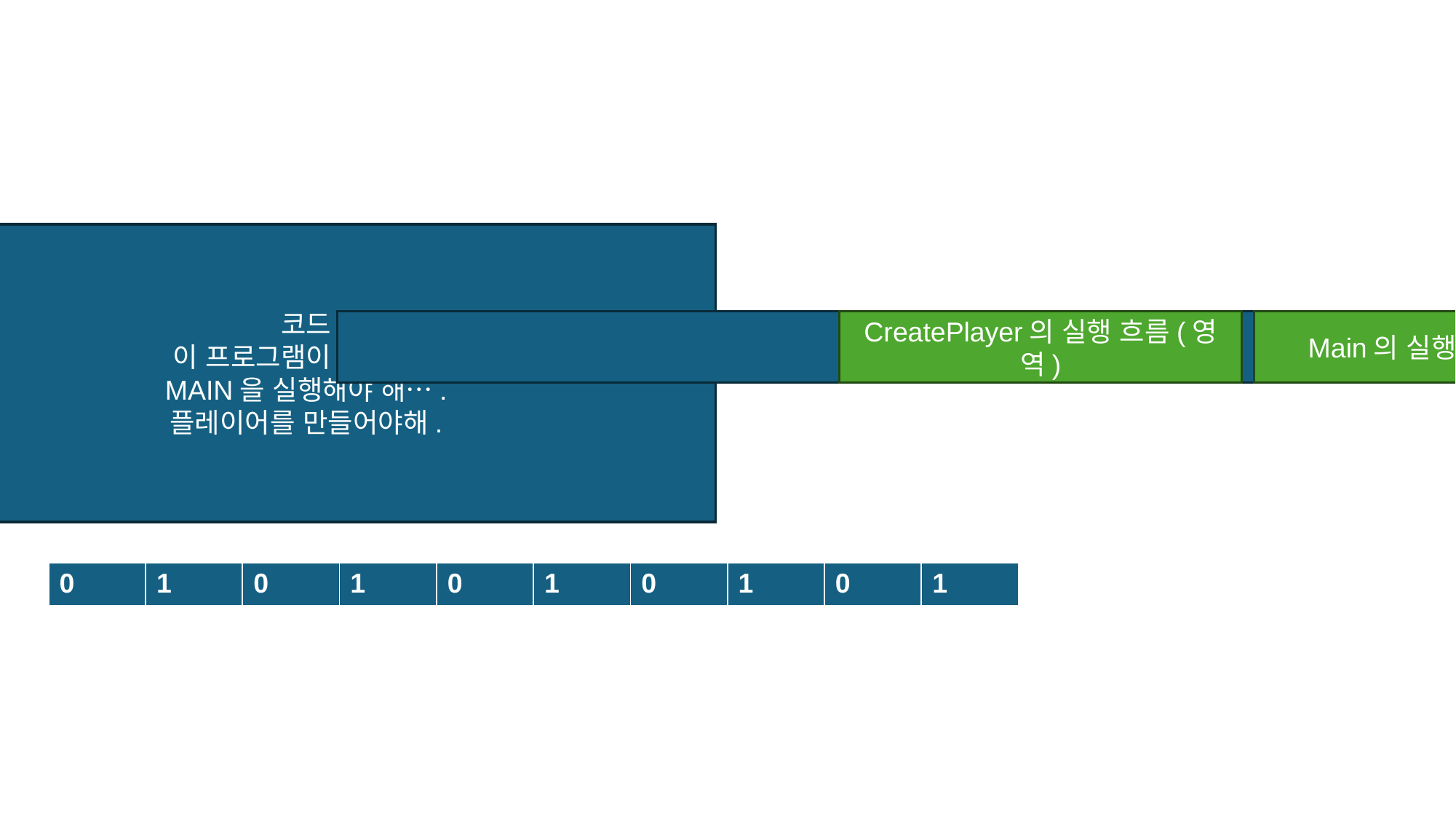

코드
이 프로그램이 실행되면
MAIN을 실행해야 해….
플레이어를 만들어야해.
스택

CreatePlayer의 실행 흐름(영역)
Main의 실행 흐름(영역)
| 0 | 1 | 0 | 1 | 0 | 1 | 0 | 1 | 0 | 1 |
| --- | --- | --- | --- | --- | --- | --- | --- | --- | --- |